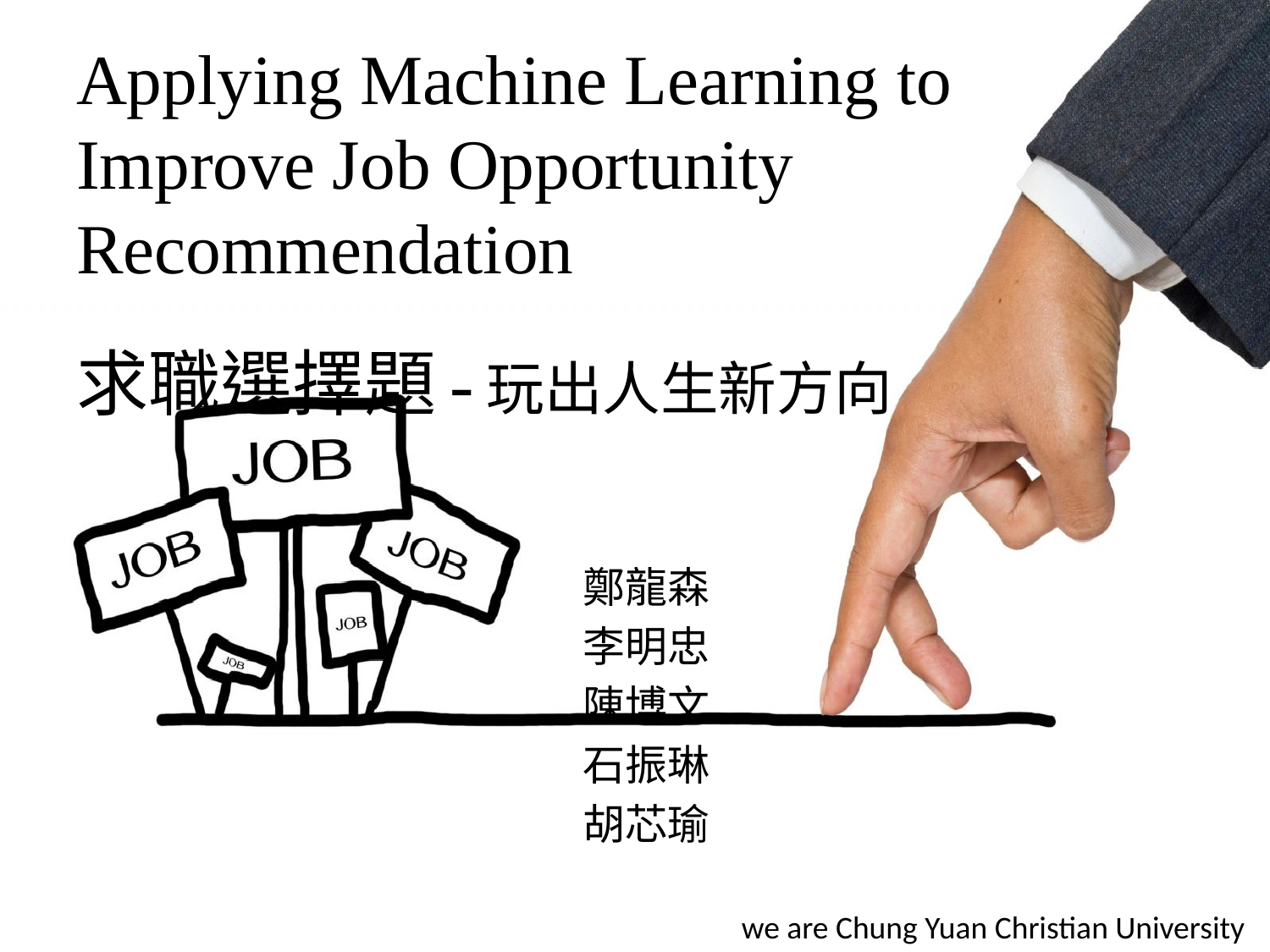

# Applying Machine Learning to Improve Job Opportunity Recommendation

求職選擇題-玩出人生新方向

鄭龍森
李明忠
陳博文
石振琳
胡芯瑜

we are Chung Yuan Christian University